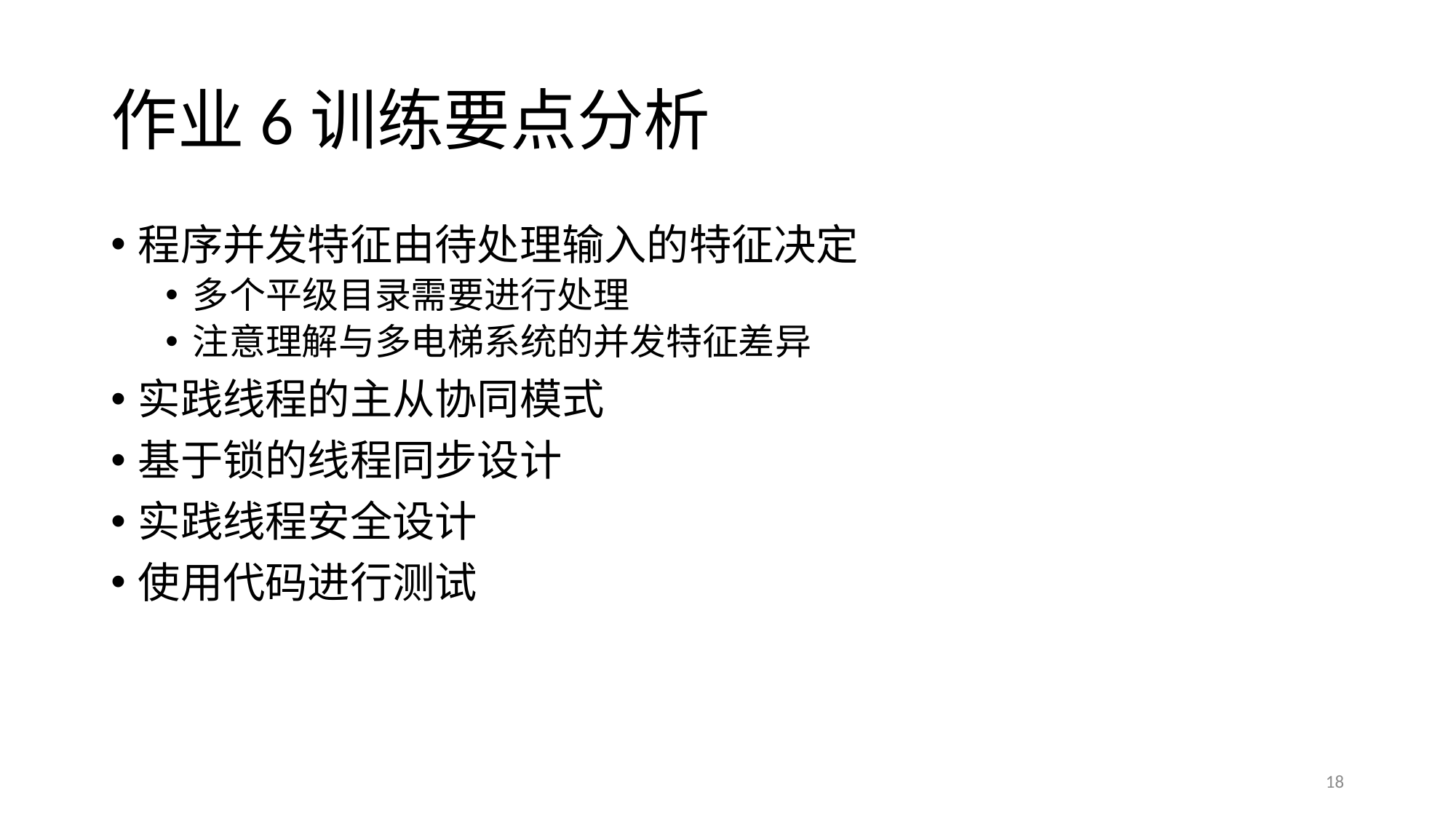

# 作业6训练要点分析
程序并发特征由待处理输入的特征决定
多个平级目录需要进行处理
注意理解与多电梯系统的并发特征差异
实践线程的主从协同模式
基于锁的线程同步设计
实践线程安全设计
使用代码进行测试

18